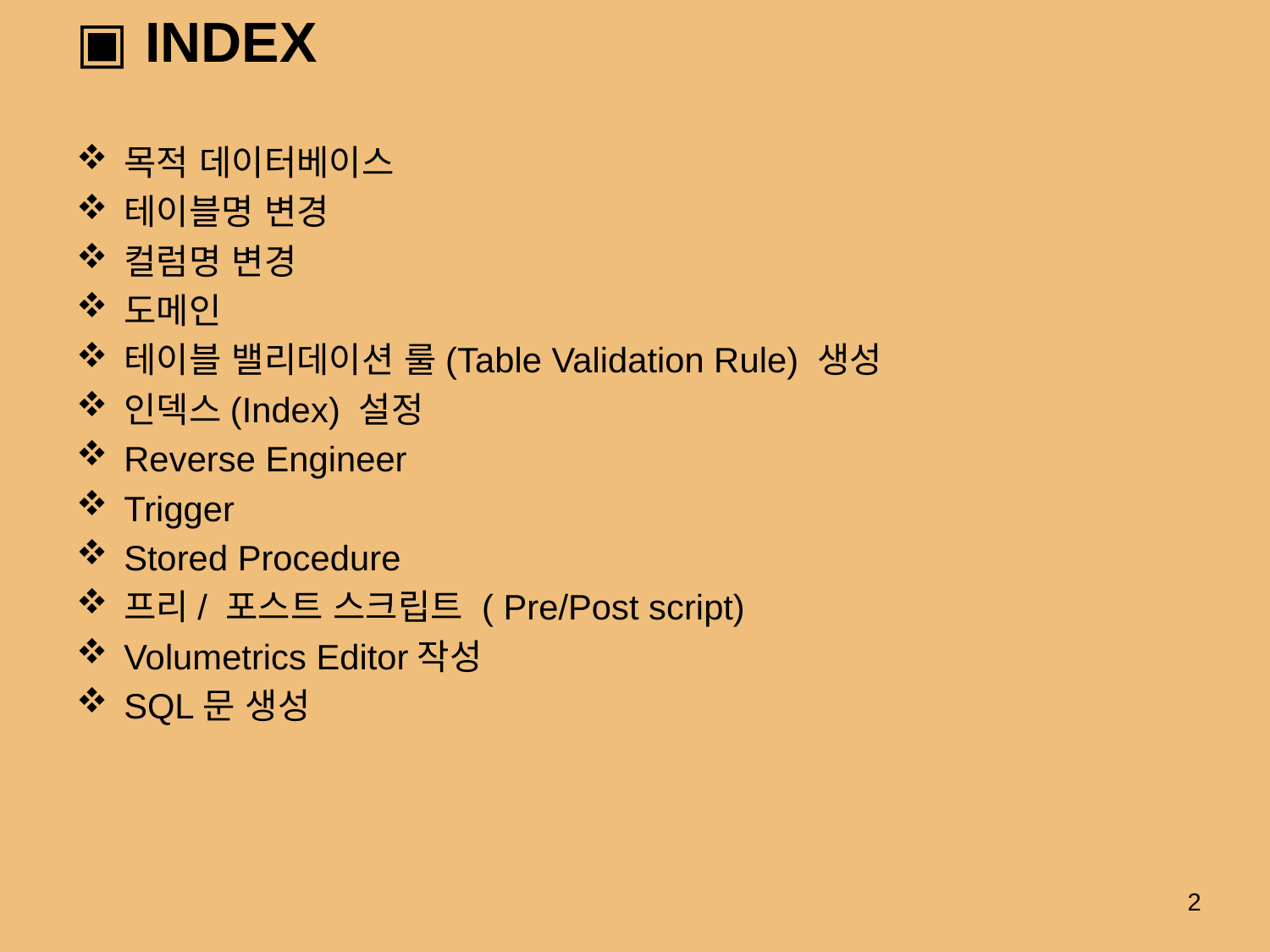

# ▣ INDEX
목적 데이터베이스
테이블명 변경
컬럼명 변경
도메인
테이블 밸리데이션 룰(Table Validation Rule) 생성
인덱스(Index) 설정
Reverse Engineer
Trigger
Stored Procedure
프리/ 포스트 스크립트 ( Pre/Post script)
Volumetrics Editor작성
SQL문 생성

2